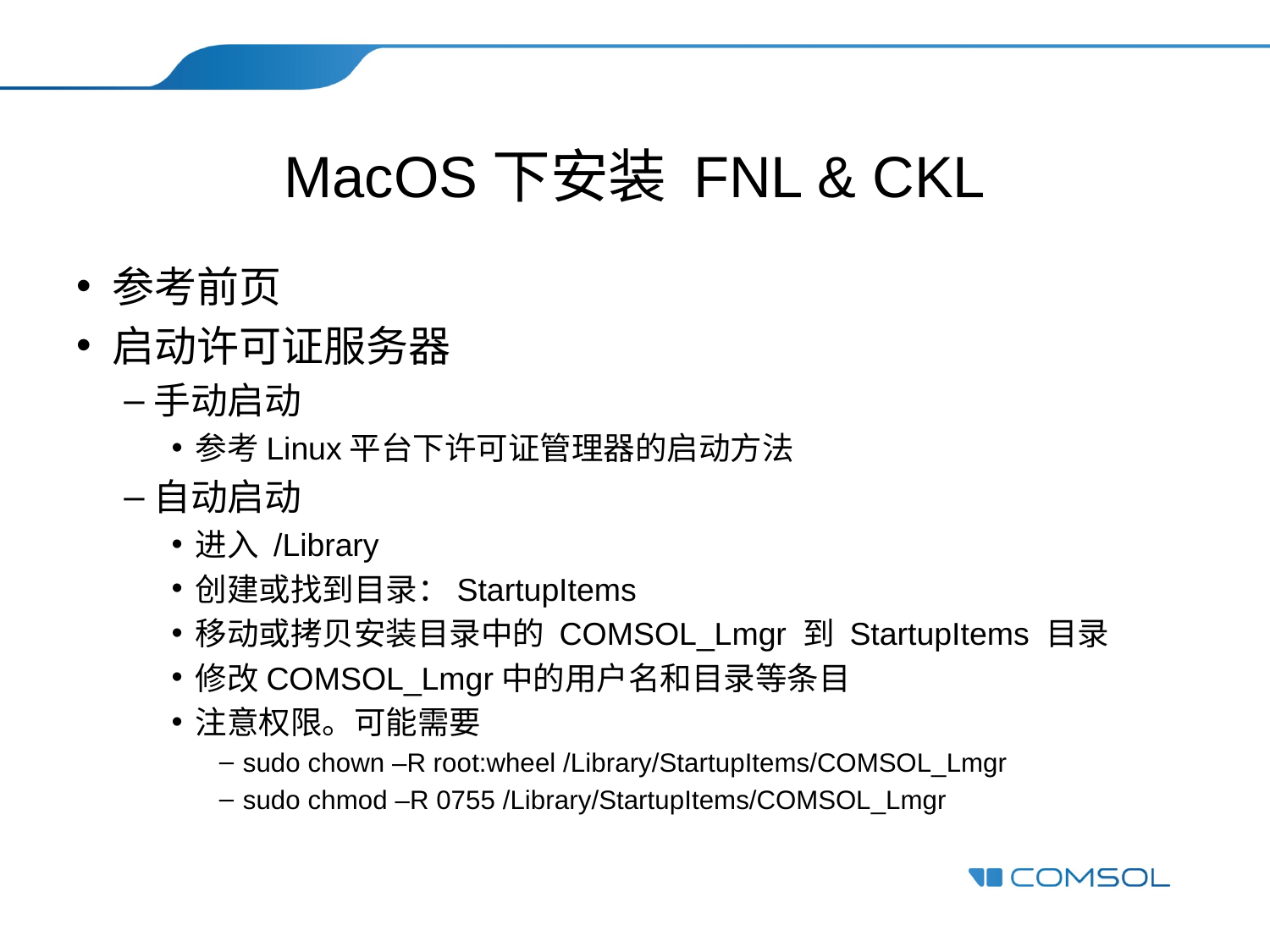

# MacOS下安装 FNL & CKL
参考前页
启动许可证服务器
手动启动
参考Linux平台下许可证管理器的启动方法
自动启动
进入 /Library
创建或找到目录：StartupItems
移动或拷贝安装目录中的 COMSOL_Lmgr 到 StartupItems 目录
修改COMSOL_Lmgr中的用户名和目录等条目
注意权限。可能需要
sudo chown –R root:wheel /Library/StartupItems/COMSOL_Lmgr
sudo chmod –R 0755 /Library/StartupItems/COMSOL_Lmgr